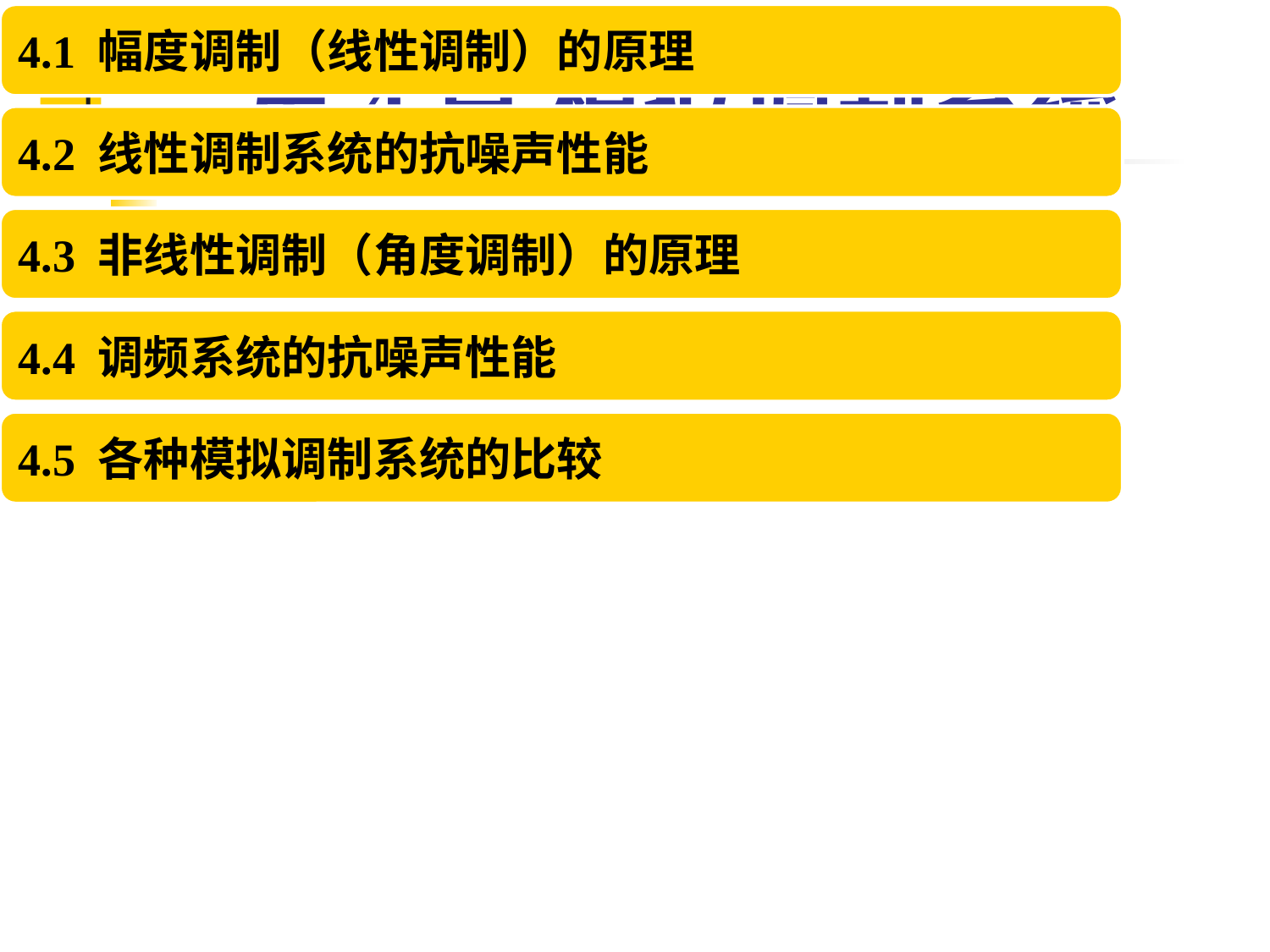

# 第4章 模拟调制系统
4.1 幅度调制（线性调制）的原理
4.2 线性调制系统的抗噪声性能
4.3 非线性调制（角度调制）的原理
4.4 调频系统的抗噪声性能
4.5 各种模拟调制系统的比较

1